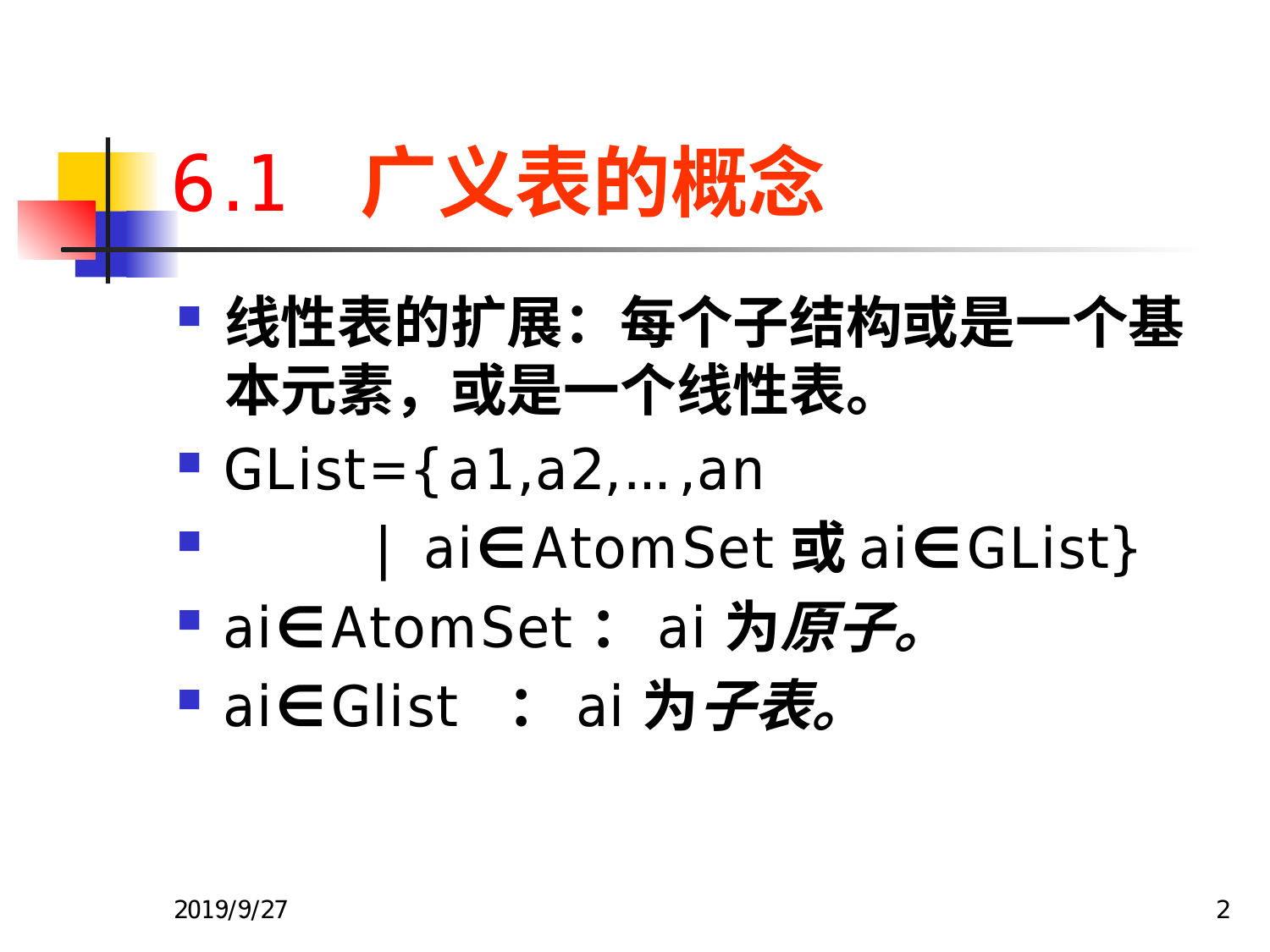

# 6.1  广义表的概念
线性表的扩展：每个子结构或是一个基本元素，或是一个线性表。
GList={a1,a2,…,an
         | ai∈AtomSet或ai∈GList}
ai∈AtomSet：ai为原子。
ai∈Glist  ：ai为子表。
2019/9/27
2